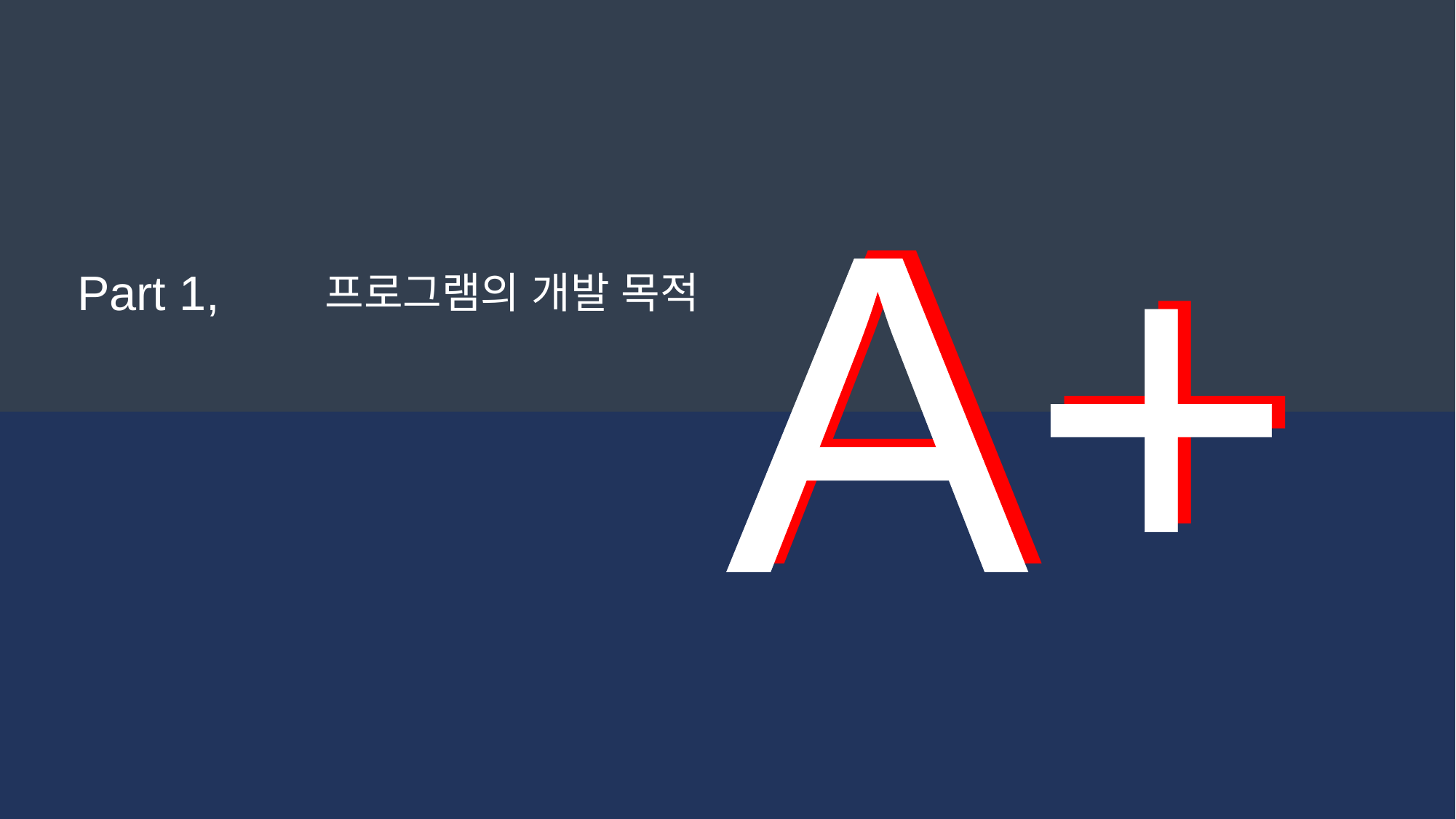

A+
A+
Part 1,
프로그램의 개발 목적